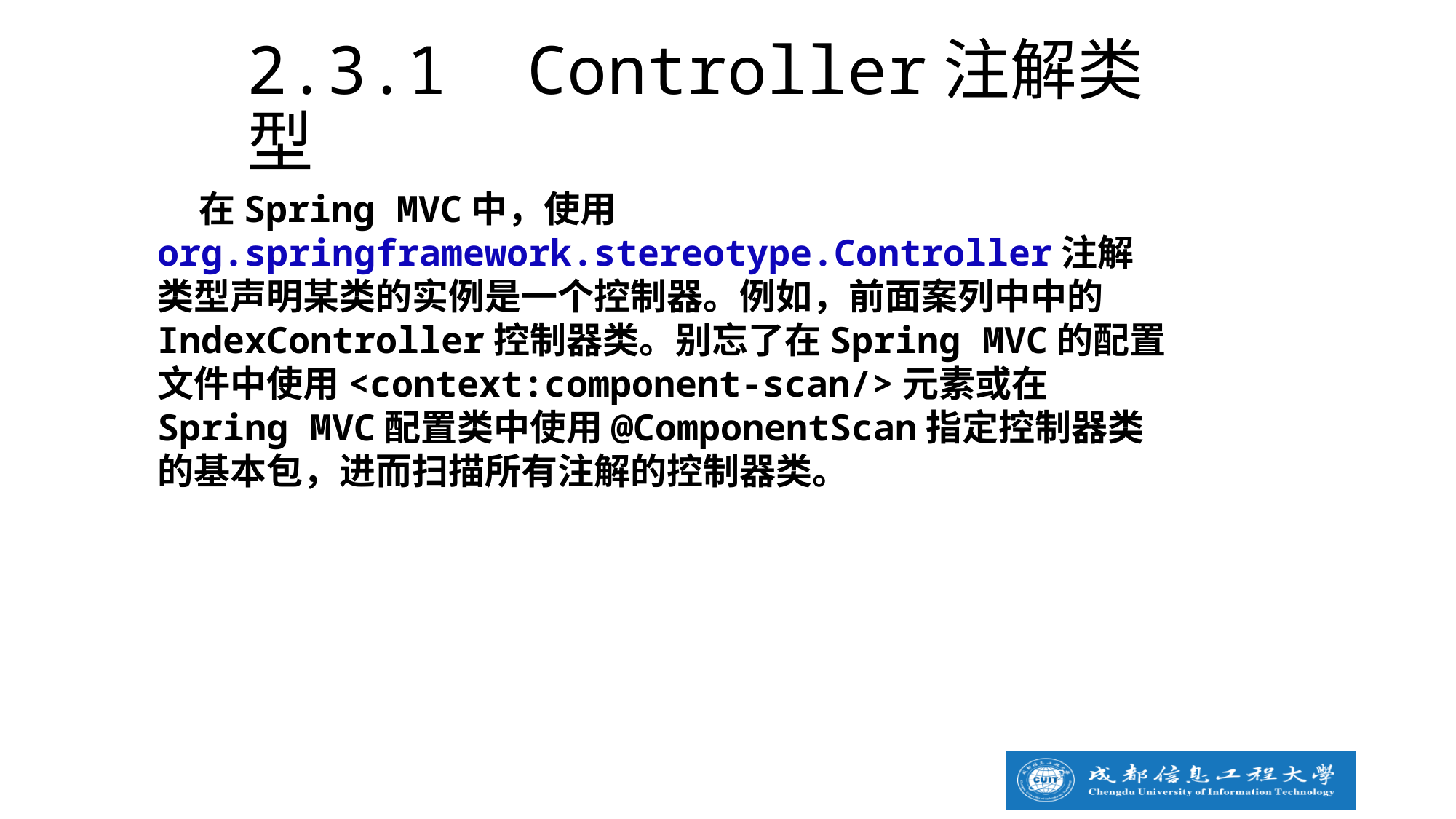

2.3.1  Controller注解类型
    在Spring MVC中，使用org.springframework.stereotype.Controller注解类型声明某类的实例是一个控制器。例如，前面案列中中的IndexController控制器类。别忘了在Spring MVC的配置文件中使用<context:component-scan/>元素或在Spring MVC配置类中使用@ComponentScan指定控制器类的基本包，进而扫描所有注解的控制器类。